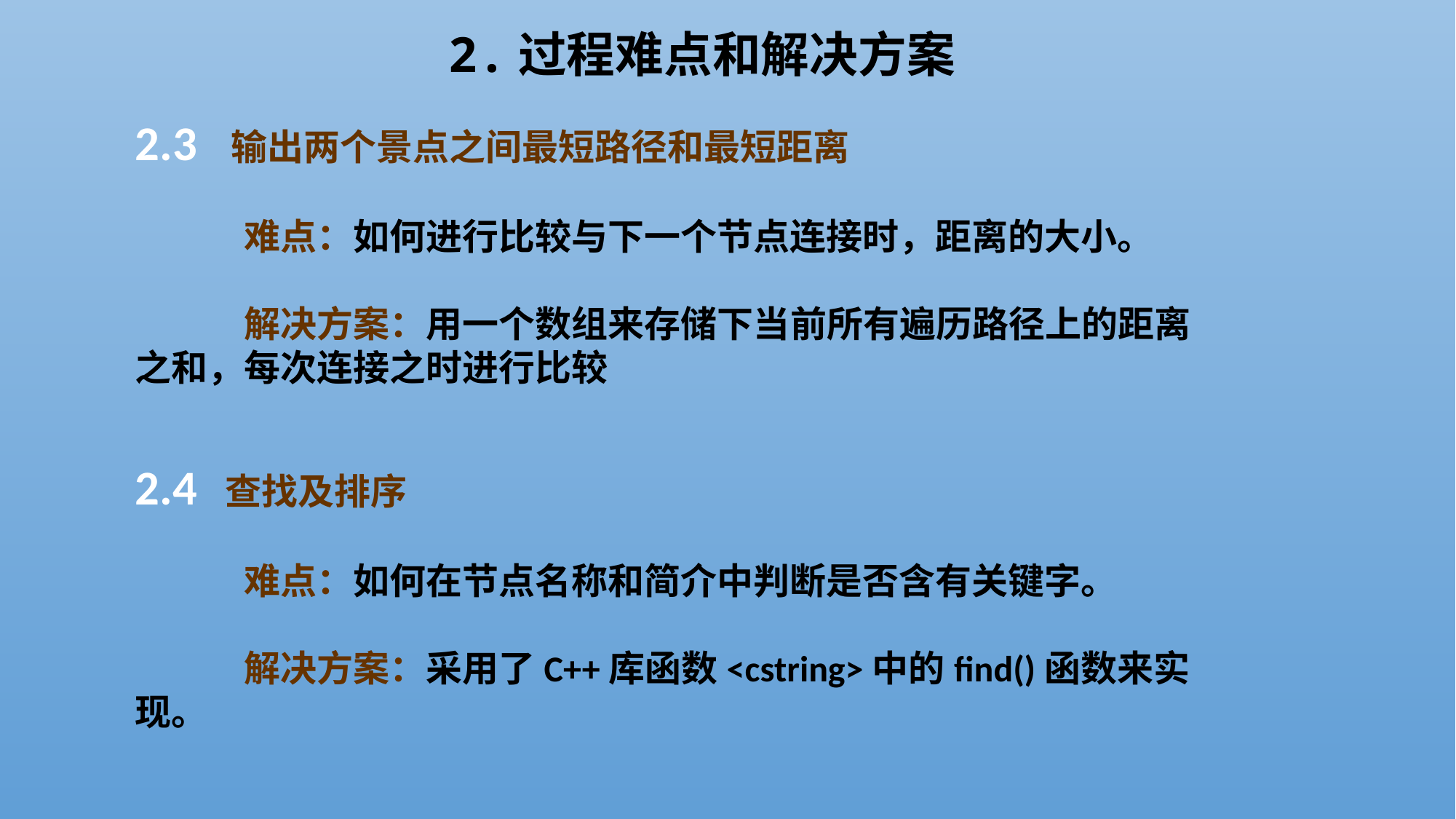

2.过程难点和解决方案
2.3  输出两个景点之间最短路径和最短距离

	难点：如何进行比较与下一个节点连接时，距离的大小。

	解决方案：用一个数组来存储下当前所有遍历路径上的距离之和，每次连接之时进行比较

2.4  查找及排序

	难点：如何在节点名称和简介中判断是否含有关键字。

	解决方案：采用了C++库函数<cstring>中的find()函数来实现。